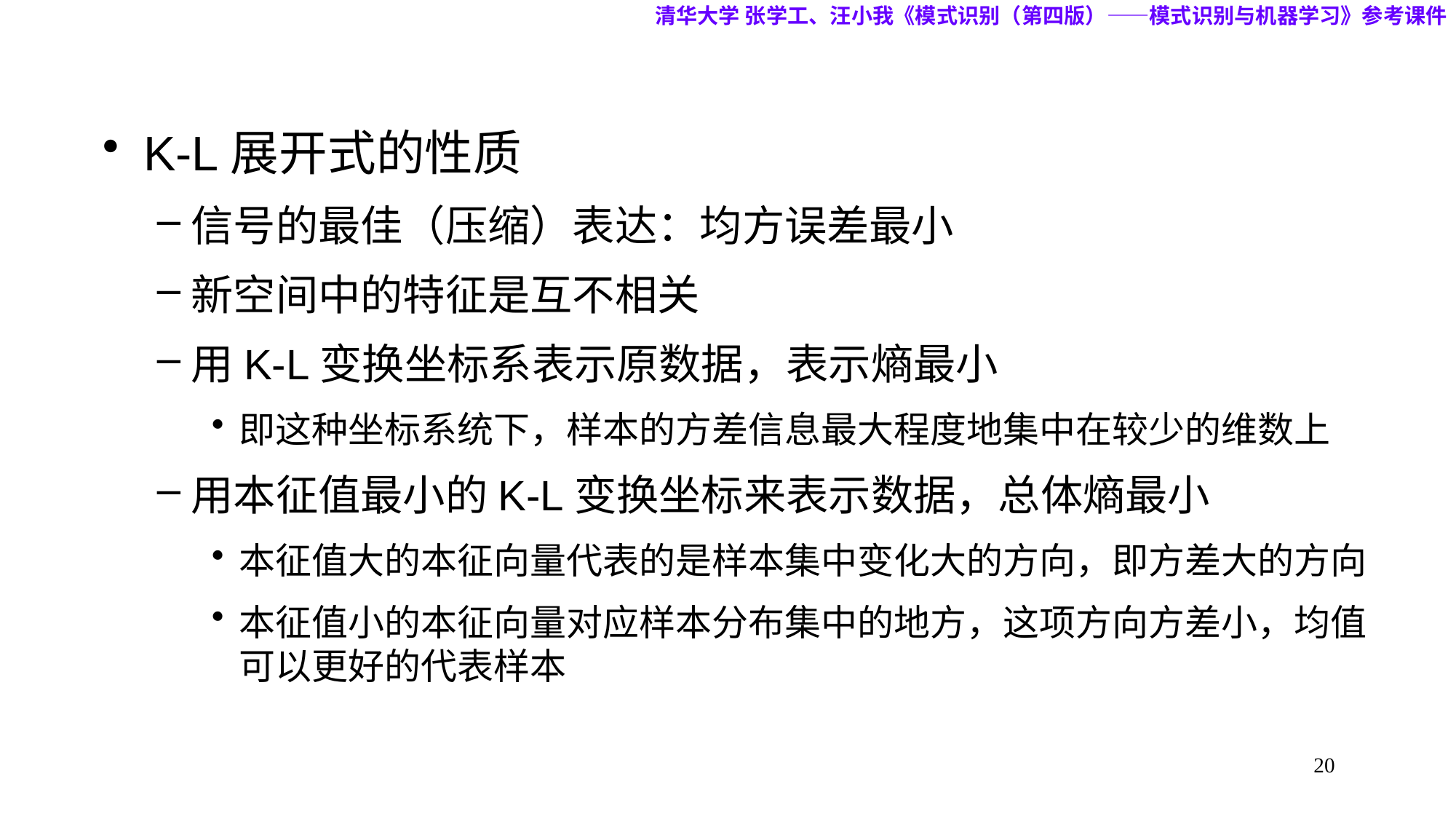

清华大学 张学工、汪小我《模式识别（第四版）——模式识别与机器学习》参考课件
K-L展开式的性质
信号的最佳（压缩）表达：均方误差最小
新空间中的特征是互不相关
用K-L变换坐标系表示原数据，表示熵最小
即这种坐标系统下，样本的方差信息最大程度地集中在较少的维数上
用本征值最小的K-L变换坐标来表示数据，总体熵最小
本征值大的本征向量代表的是样本集中变化大的方向，即方差大的方向
本征值小的本征向量对应样本分布集中的地方，这项方向方差小，均值可以更好的代表样本

20